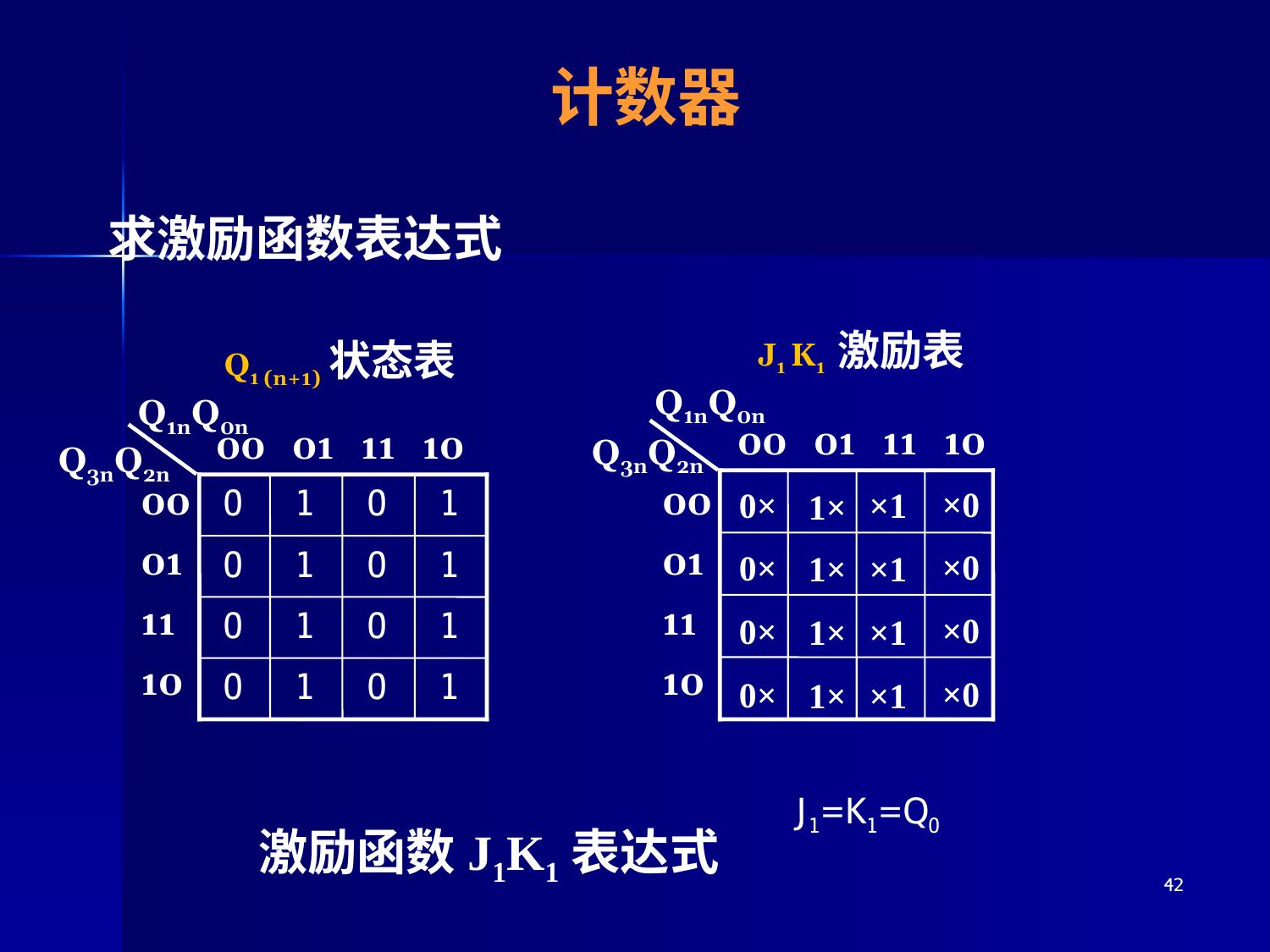

# 计数器
求激励函数表达式
J1 K1 激励表
Q1nQ0n
00   01   11   10

Q3nQ2n

00
01
11
10

Q1 (n+1)状态表
Q1nQ0n
00   01   11   10

Q3nQ2n
00
01
11
10
0

1

0

1

0

1
0
1
0

1
0
1
0

1
0
1

×0
×0
×0
×0
0×
0×
0×
0×
×1
×1
×1
×1
1×
1×
1×
1×
J1=K1=Q0
激励函数J1K1表达式
42